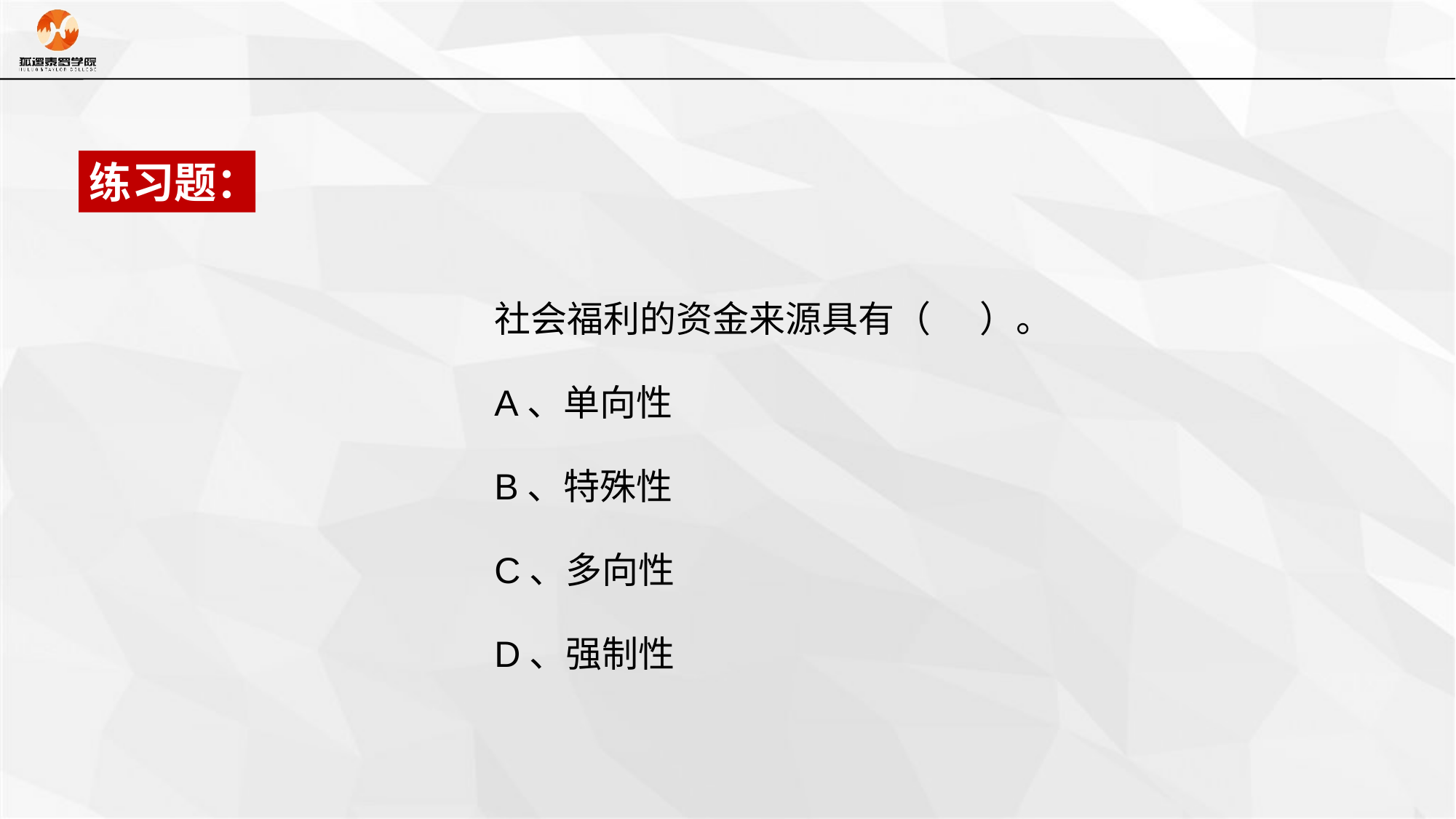

练习题：
社会福利的资金来源具有（      ）。
A、单向性
B、特殊性
C、多向性
D、强制性